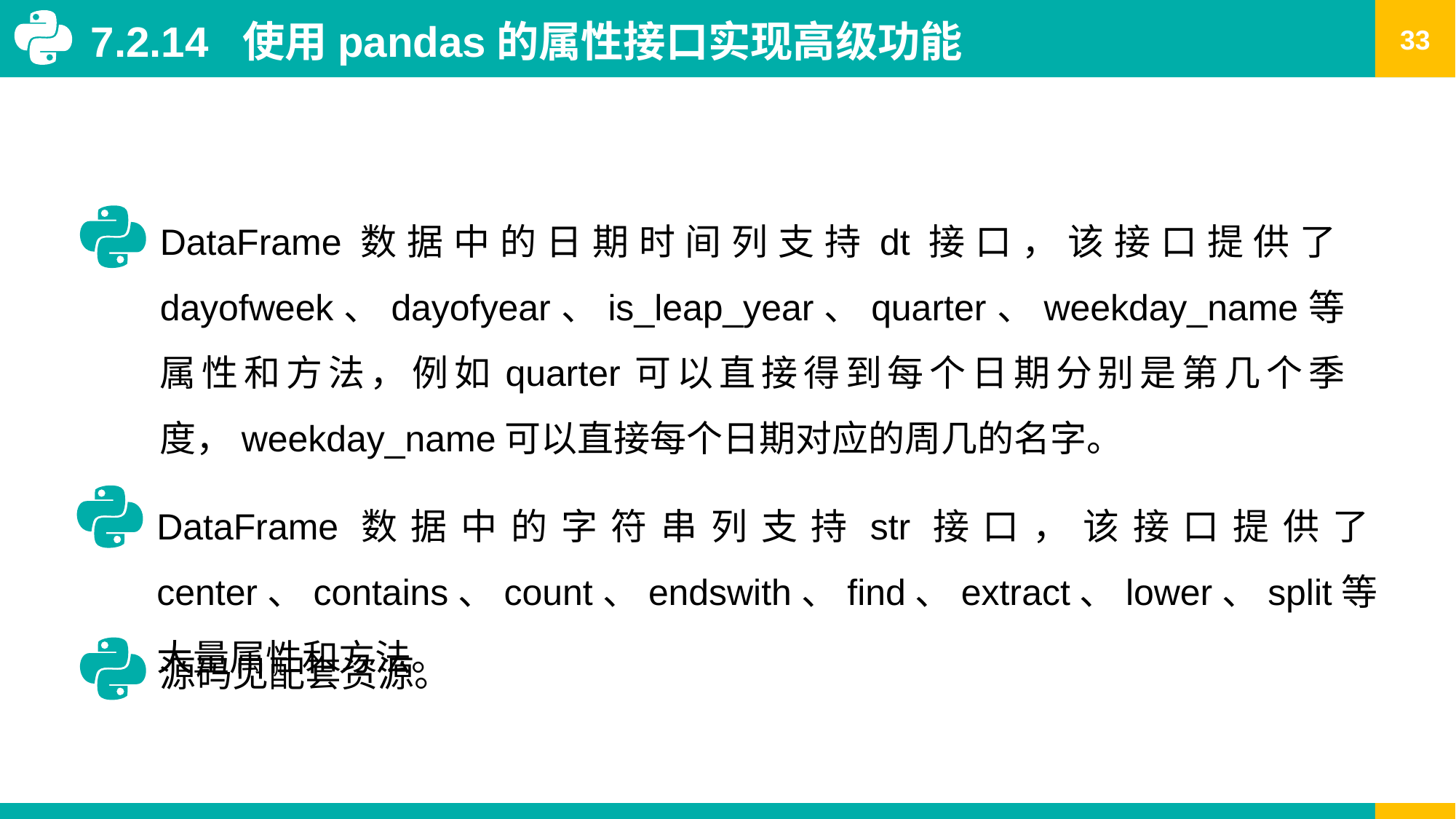

7.2.14  使用pandas的属性接口实现高级功能
DataFrame数据中的日期时间列支持dt接口，该接口提供了dayofweek、dayofyear、is_leap_year、quarter、weekday_name等属性和方法，例如quarter可以直接得到每个日期分别是第几个季度，weekday_name可以直接每个日期对应的周几的名字。

DataFrame数据中的字符串列支持str接口，该接口提供了center、contains、count、endswith、find、extract、lower、split等大量属性和方法。

源码见配套资源。